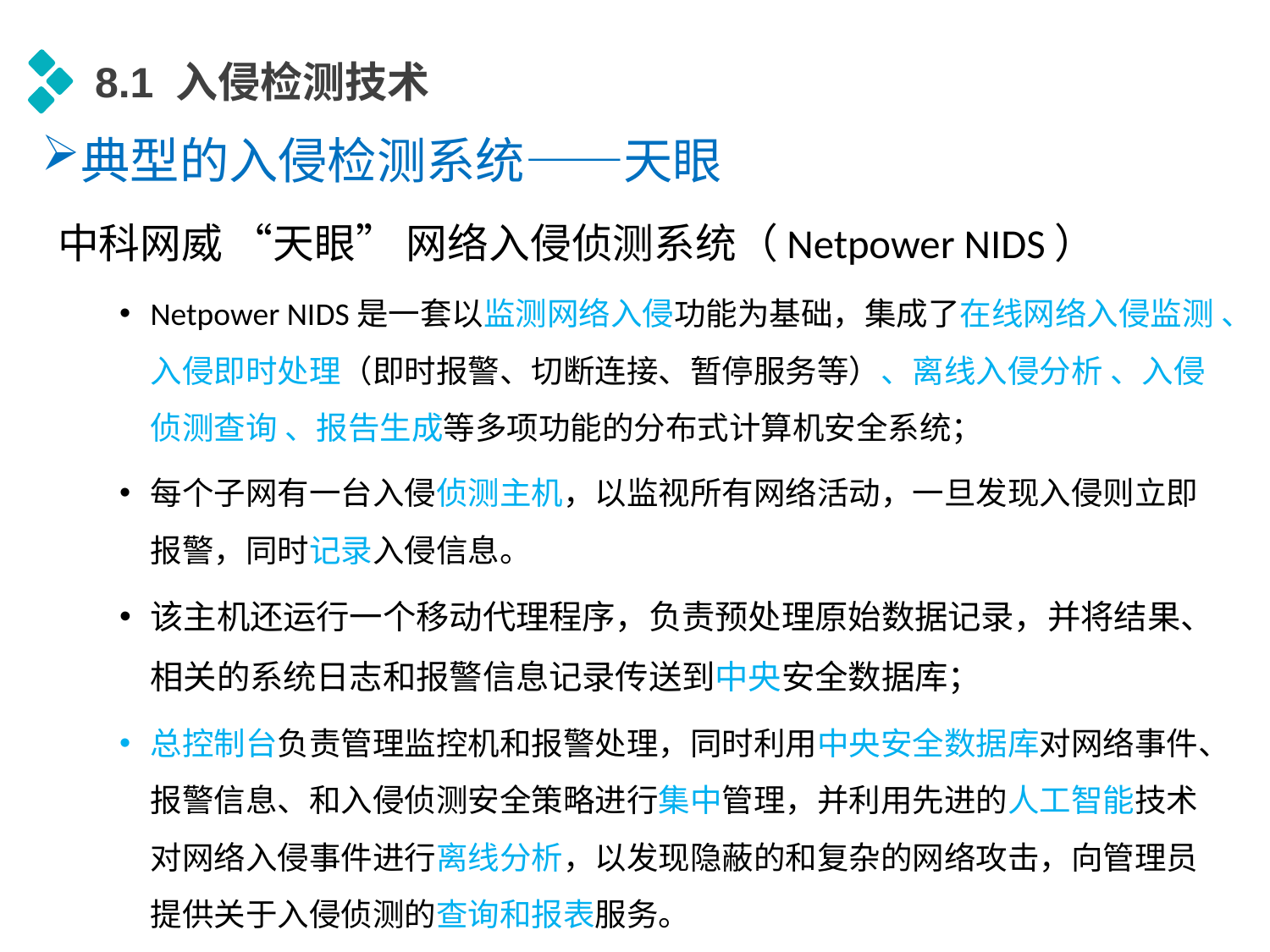

8.1 入侵检测技术

典型的入侵检测系统——天眼
中科网威 “天眼” 网络入侵侦测系统（Netpower NIDS）
Netpower NIDS是一套以监测网络入侵功能为基础，集成了在线网络入侵监测 、入侵即时处理（即时报警、切断连接、暂停服务等）、离线入侵分析 、入侵侦测查询 、报告生成等多项功能的分布式计算机安全系统；
每个子网有一台入侵侦测主机，以监视所有网络活动，一旦发现入侵则立即报警，同时记录入侵信息。
该主机还运行一个移动代理程序，负责预处理原始数据记录，并将结果、相关的系统日志和报警信息记录传送到中央安全数据库；
总控制台负责管理监控机和报警处理，同时利用中央安全数据库对网络事件、报警信息、和入侵侦测安全策略进行集中管理，并利用先进的人工智能技术对网络入侵事件进行离线分析，以发现隐蔽的和复杂的网络攻击，向管理员提供关于入侵侦测的查询和报表服务。